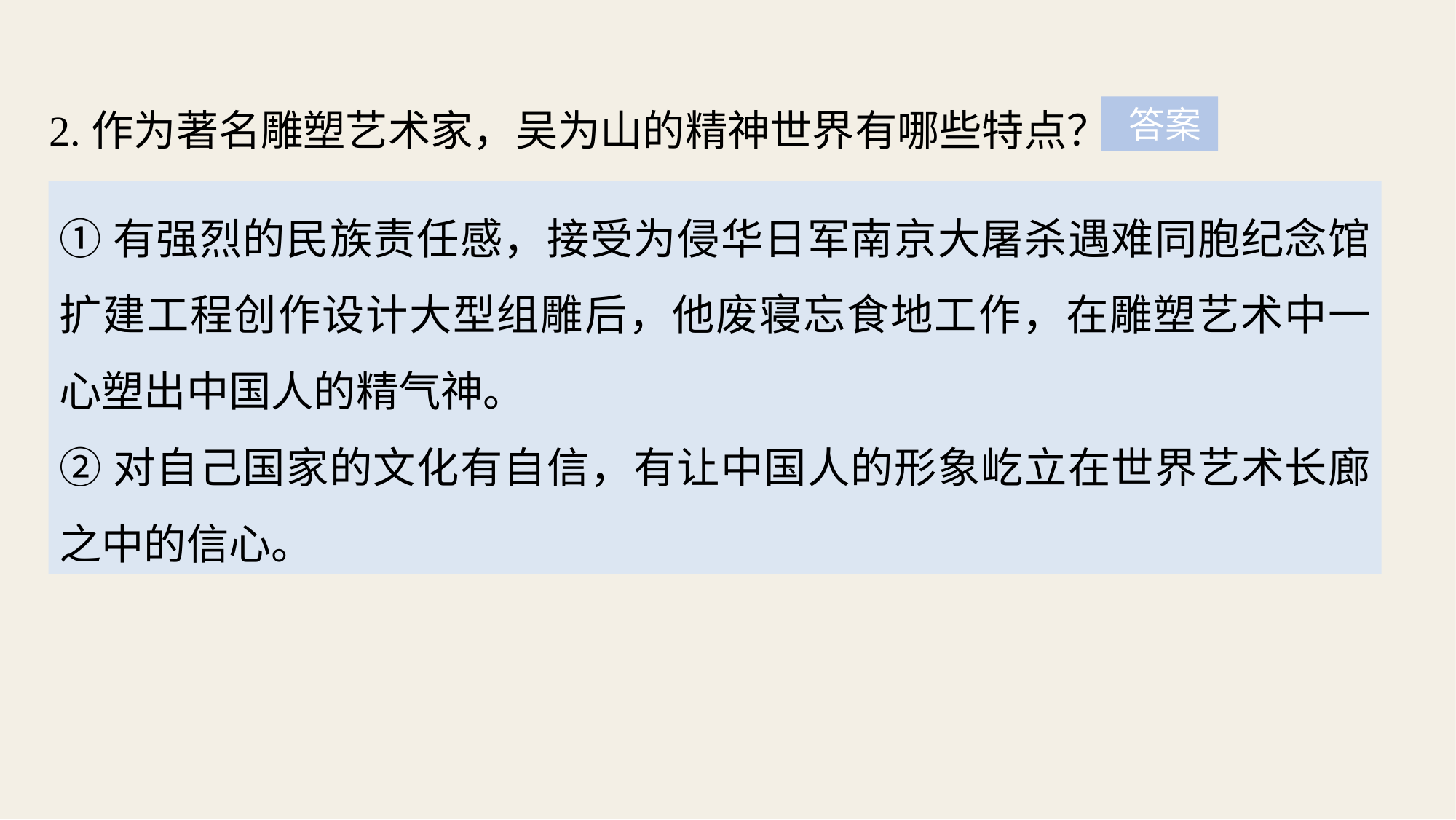

2.作为著名雕塑艺术家，吴为山的精神世界有哪些特点？
 答案
①有强烈的民族责任感，接受为侵华日军南京大屠杀遇难同胞纪念馆扩建工程创作设计大型组雕后，他废寝忘食地工作，在雕塑艺术中一心塑出中国人的精气神。
②对自己国家的文化有自信，有让中国人的形象屹立在世界艺术长廊之中的信心。